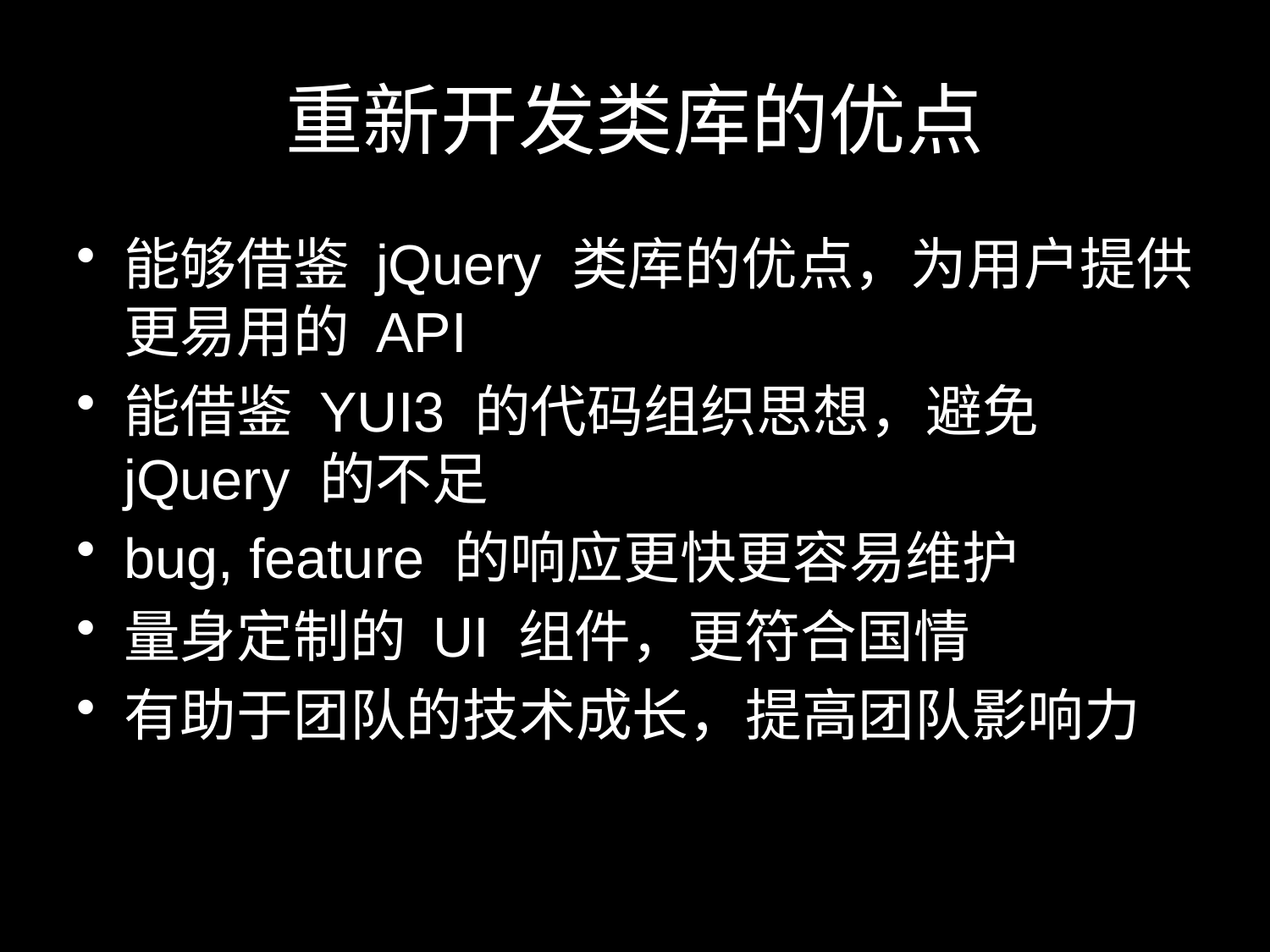

# 重新开发类库的优点
能够借鉴 jQuery 类库的优点，为用户提供更易用的 API
能借鉴 YUI3 的代码组织思想，避免 jQuery 的不足
bug, feature 的响应更快更容易维护
量身定制的 UI 组件，更符合国情
有助于团队的技术成长，提高团队影响力